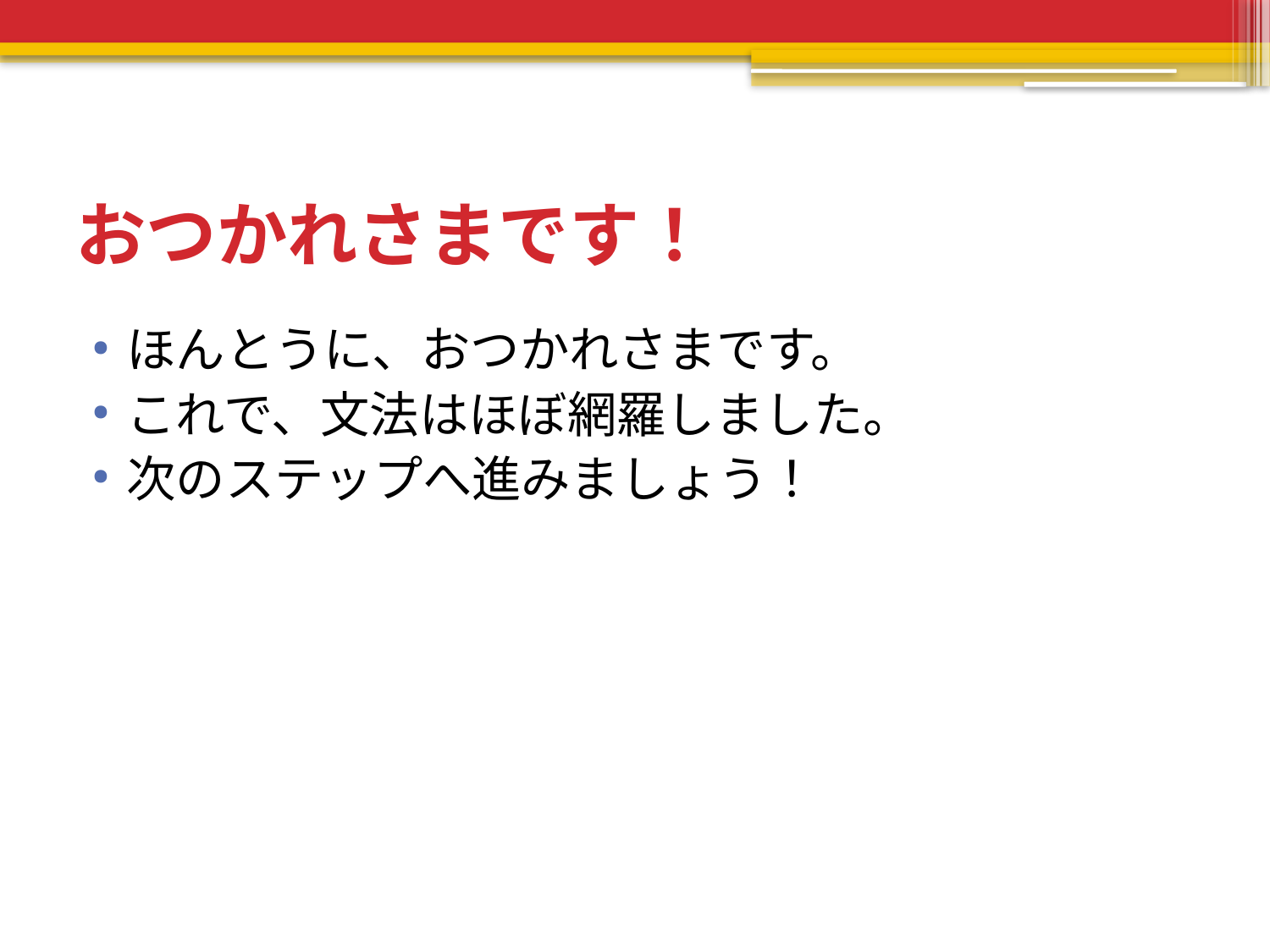

# おつかれさまです！
ほんとうに、おつかれさまです。
これで、文法はほぼ網羅しました。
次のステップへ進みましょう！